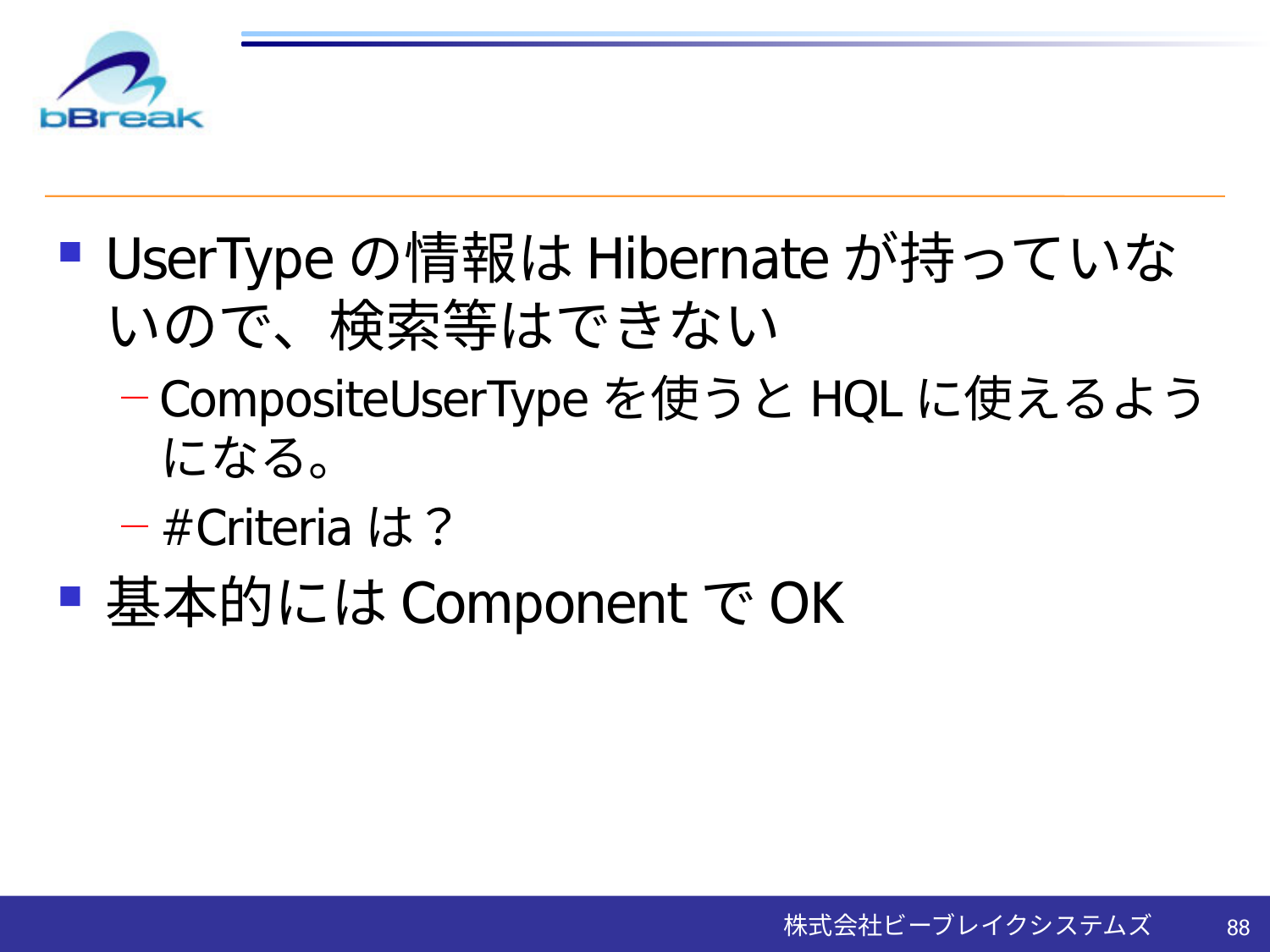

#
UserTypeの情報はHibernateが持っていないので、検索等はできない
CompositeUserTypeを使うとHQLに使えるようになる。
#Criteriaは？
基本的にはComponentでOK